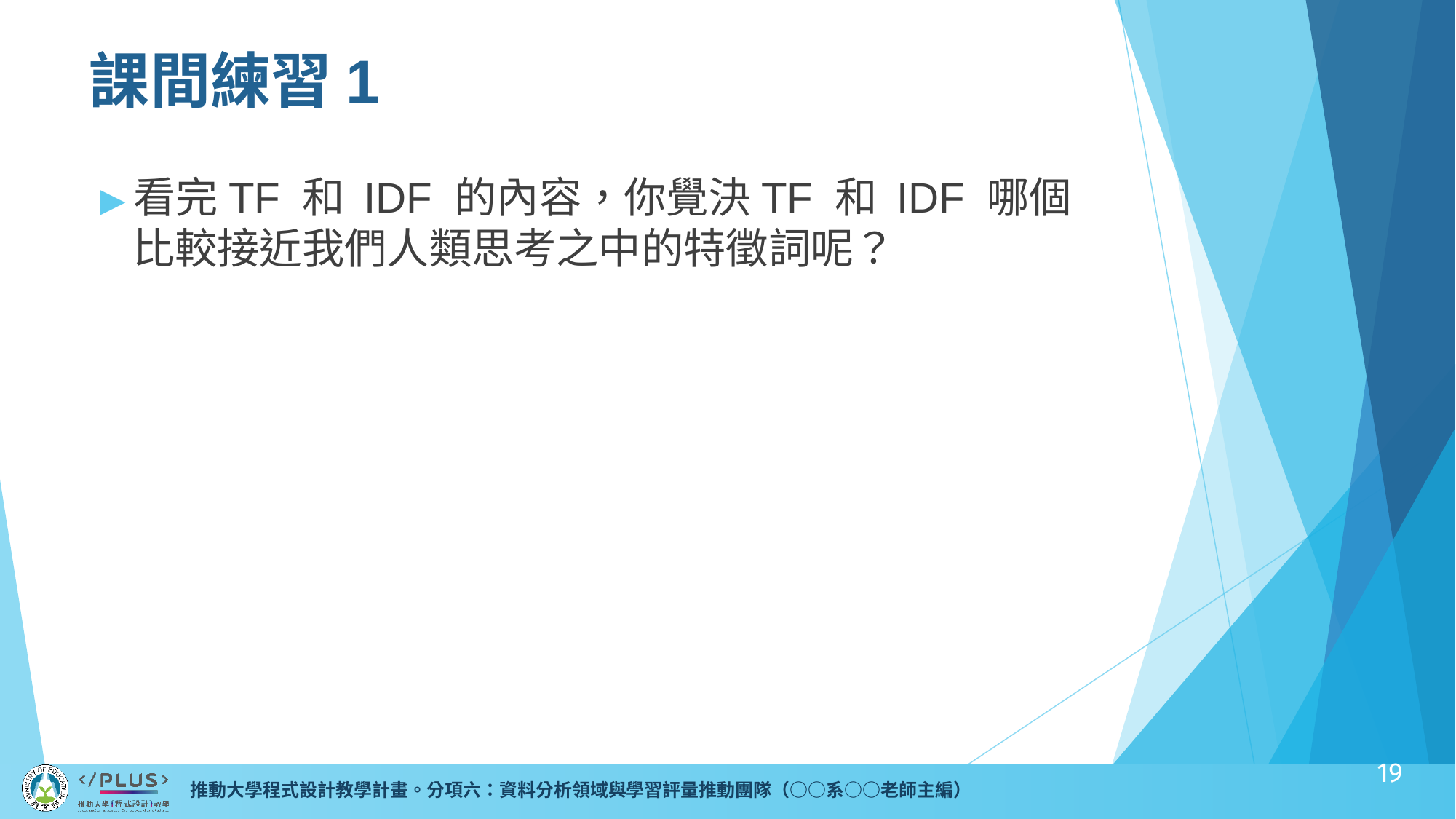

# 課間練習1
看完TF 和 IDF 的內容，你覺決TF 和 IDF 哪個比較接近我們人類思考之中的特徵詞呢？

19